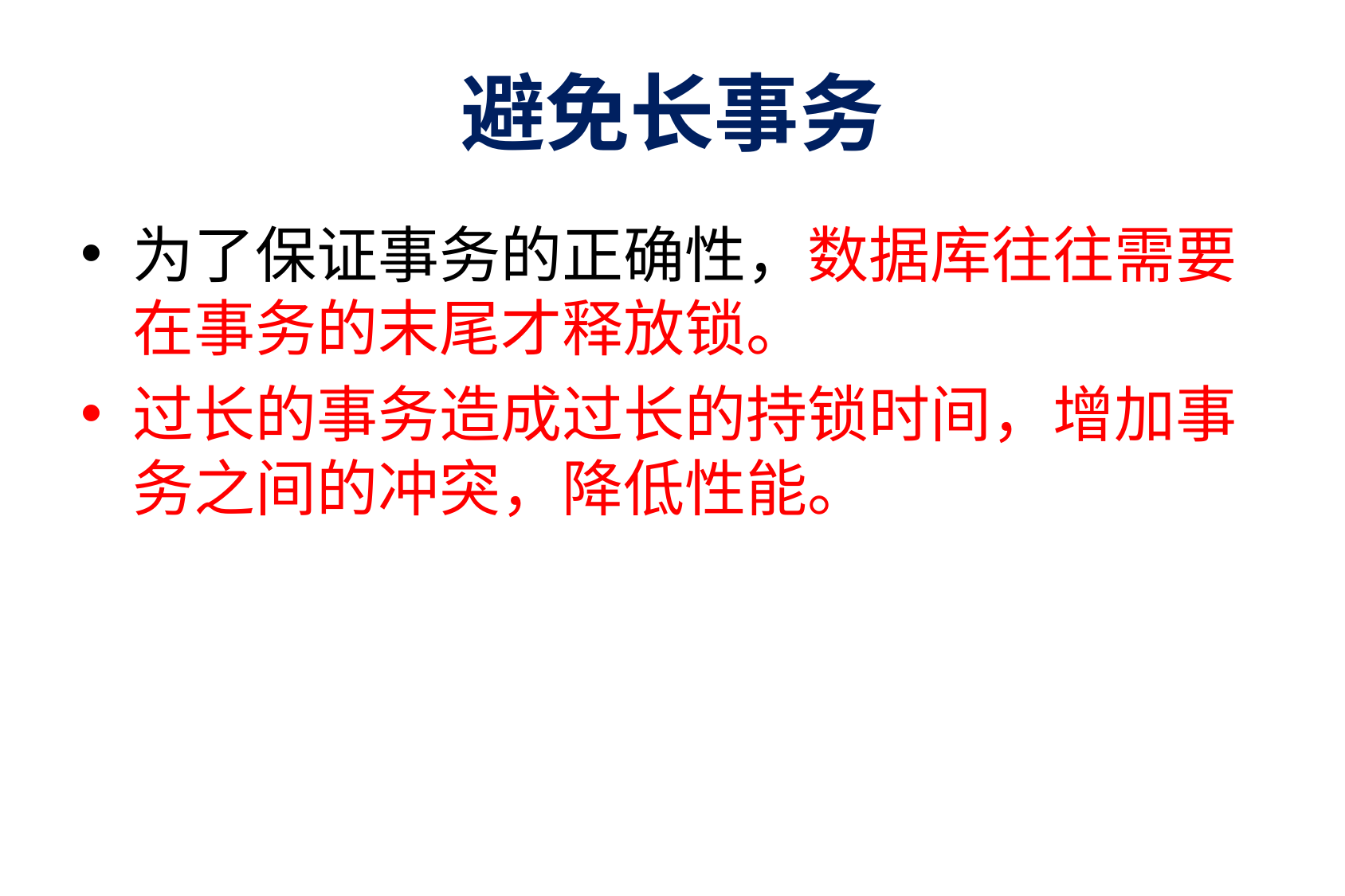

# 避免长事务
为了保证事务的正确性，数据库往往需要在事务的末尾才释放锁。
过长的事务造成过长的持锁时间，增加事务之间的冲突，降低性能。